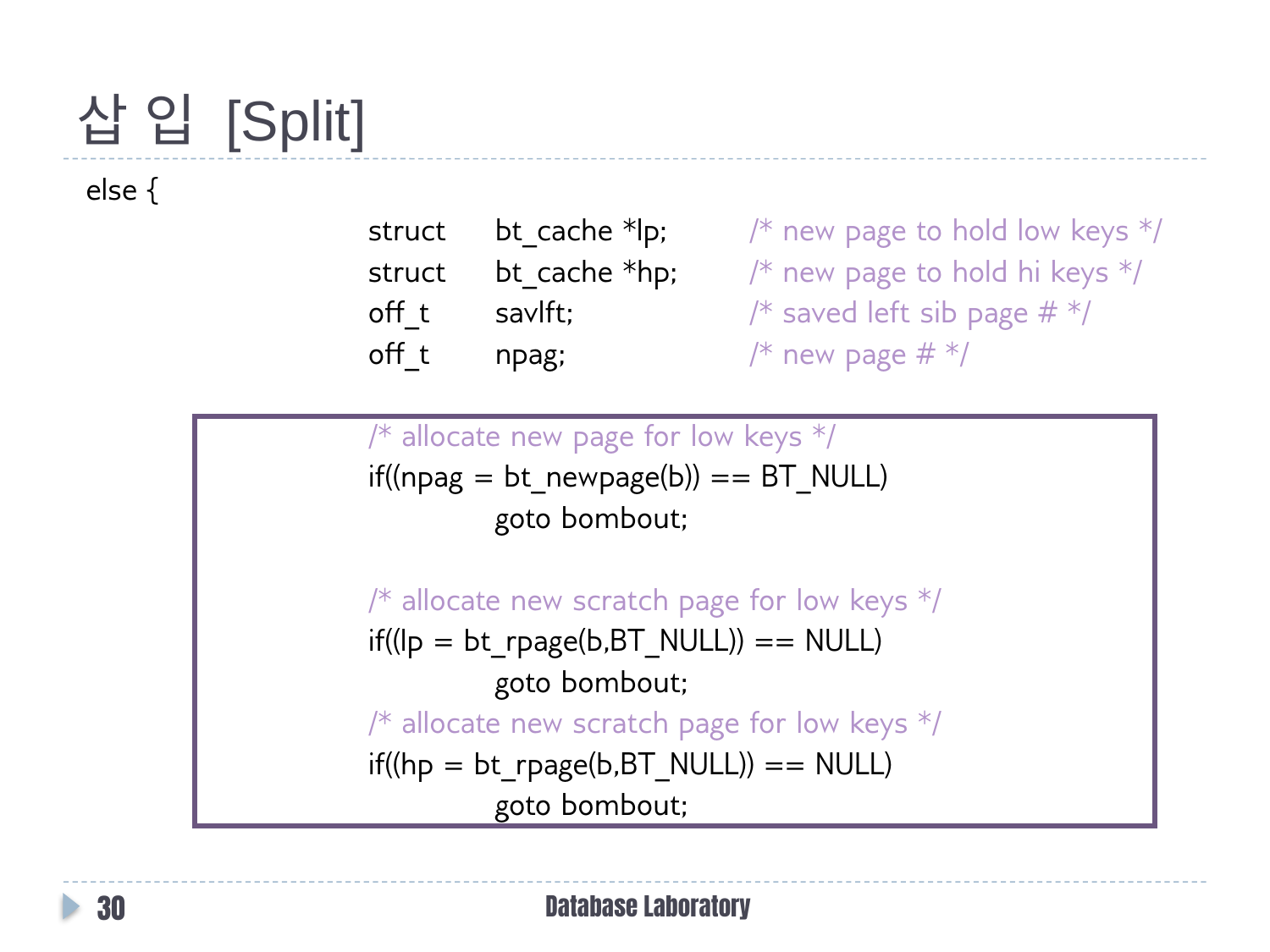

# 삽 입 [Split]
 else {
			struct	bt_cache *lp;	/* new page to hold low keys */
			struct	bt_cache *hp;	/* new page to hold hi keys */
			off_t	savlft;		/* saved left sib page # */
			off_t	npag;		/* new page # */

			/* allocate new page for low keys */
			if((npag = bt_newpage(b)) == BT_NULL)
				goto bombout;

			/* allocate new scratch page for low keys */
			if((lp = bt_rpage(b,BT_NULL)) == NULL)
				goto bombout;
			/* allocate new scratch page for low keys */
			if((hp = bt_rpage(b,BT_NULL)) == NULL)
				goto bombout;